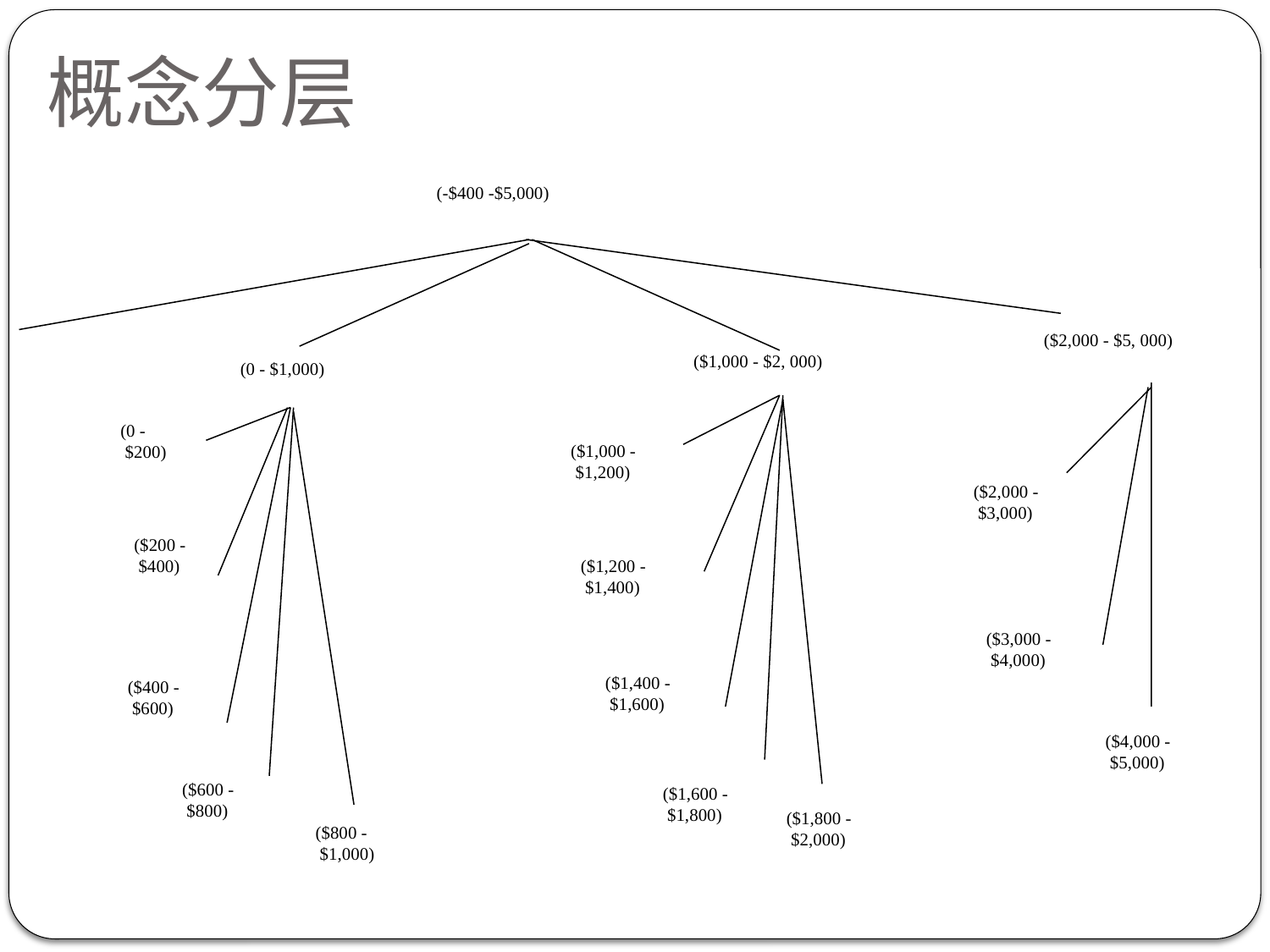

# 概念分层
(-$400 -$5,000)

($2,000 - $5, 000)

($2,000 -
 $3,000)
($3,000 -
 $4,000)
($4,000 -
 $5,000)
($1,000 - $2, 000)

($1,000 -
 $1,200)
($1,200 -
 $1,400)
($1,400 -
 $1,600)
($1,600 -
 $1,800)
($1,800 -
 $2,000)
(0 - $1,000)

(0 -
 $200)
($200 -
 $400)
($400 -
 $600)
($600 -
 $800)
($800 -
 $1,000)